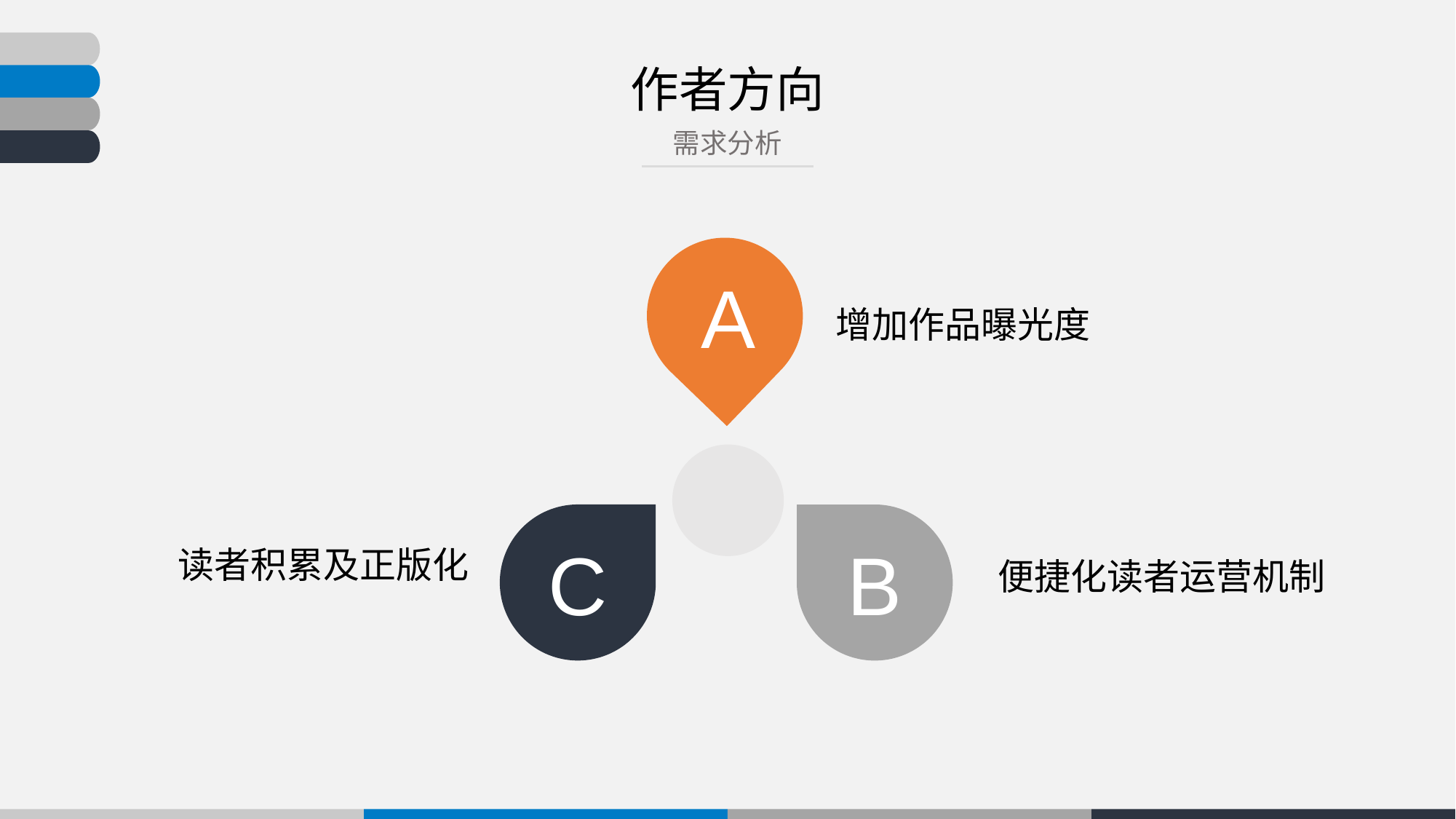

作者方向
需求分析

A
增加作品曝光度

C
B
读者积累及正版化
便捷化读者运营机制